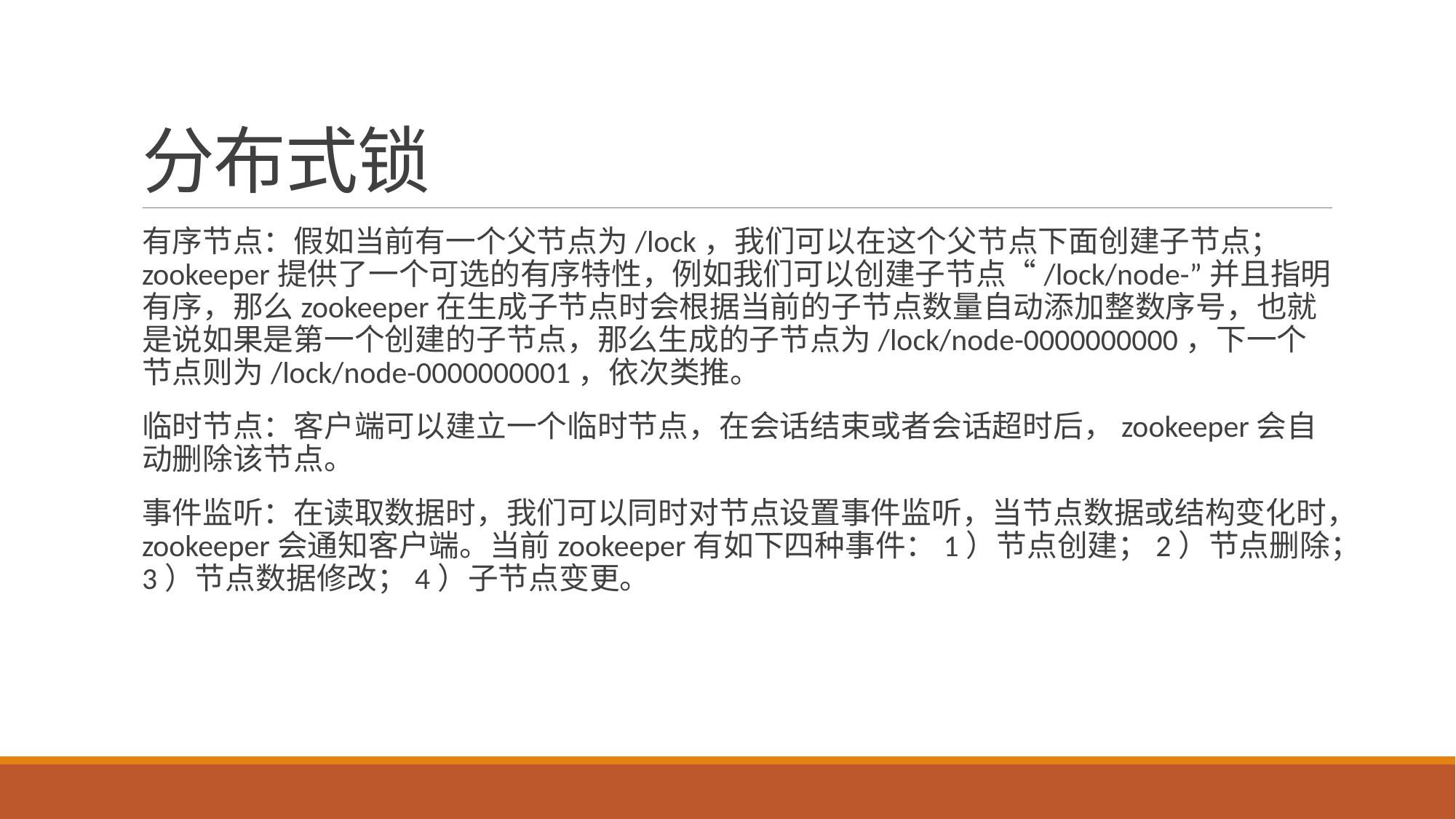

# 分布式锁
有序节点：假如当前有一个父节点为/lock，我们可以在这个父节点下面创建子节点；zookeeper提供了一个可选的有序特性，例如我们可以创建子节点“/lock/node-”并且指明有序，那么zookeeper在生成子节点时会根据当前的子节点数量自动添加整数序号，也就是说如果是第一个创建的子节点，那么生成的子节点为/lock/node-0000000000，下一个节点则为/lock/node-0000000001，依次类推。
临时节点：客户端可以建立一个临时节点，在会话结束或者会话超时后，zookeeper会自动删除该节点。
事件监听：在读取数据时，我们可以同时对节点设置事件监听，当节点数据或结构变化时，zookeeper会通知客户端。当前zookeeper有如下四种事件：1）节点创建；2）节点删除；3）节点数据修改；4）子节点变更。